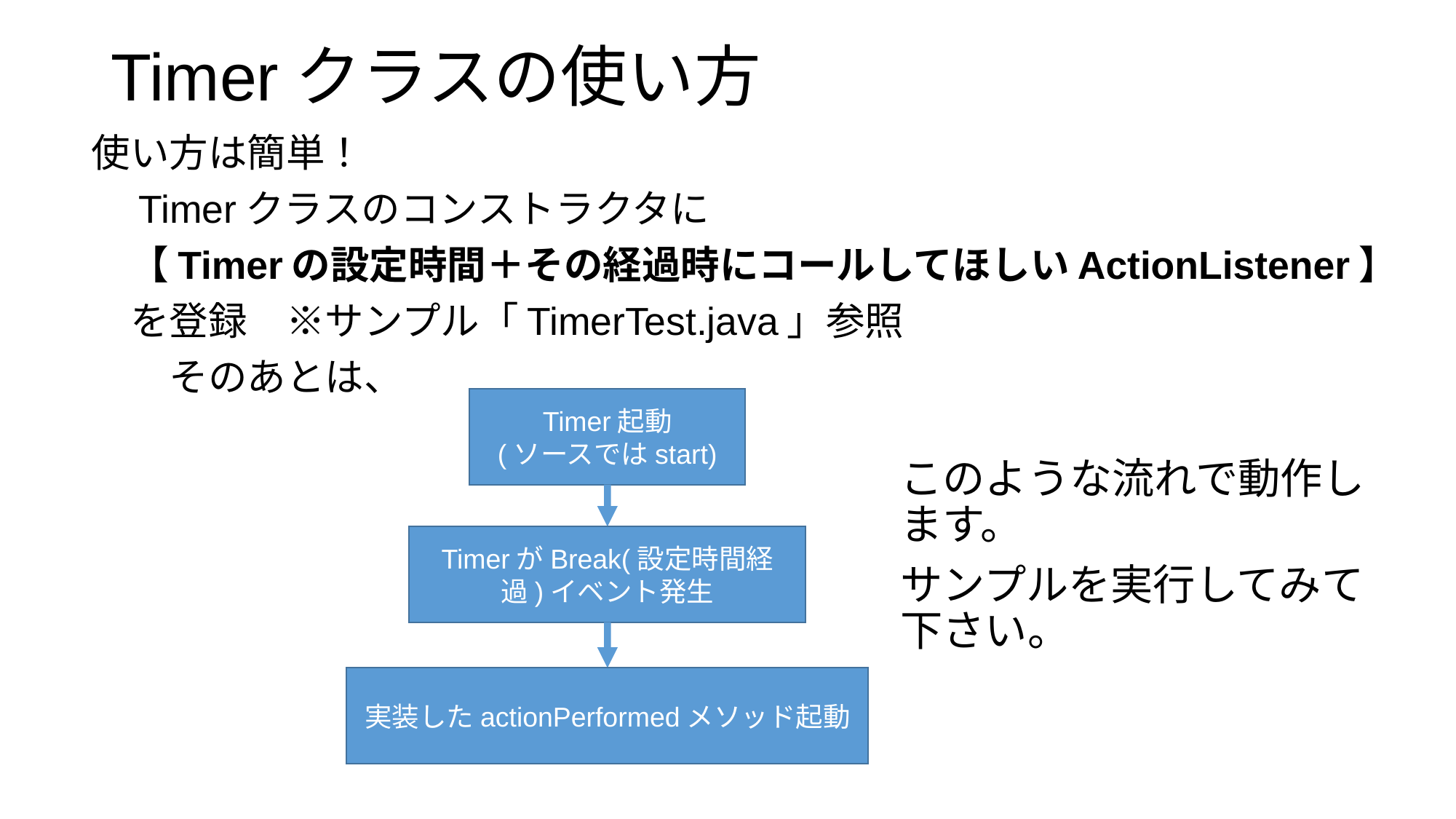

# Timerクラスの使い方
使い方は簡単！
　Timerクラスのコンストラクタに
　【Timerの設定時間＋その経過時にコールしてほしいActionListener】
　を登録　※サンプル「TimerTest.java」参照
　　そのあとは、

Timer起動
(ソースではstart)
このような流れで動作します。
サンプルを実行してみて下さい。
TimerがBreak(設定時間経過)イベント発生
実装したactionPerformedメソッド起動